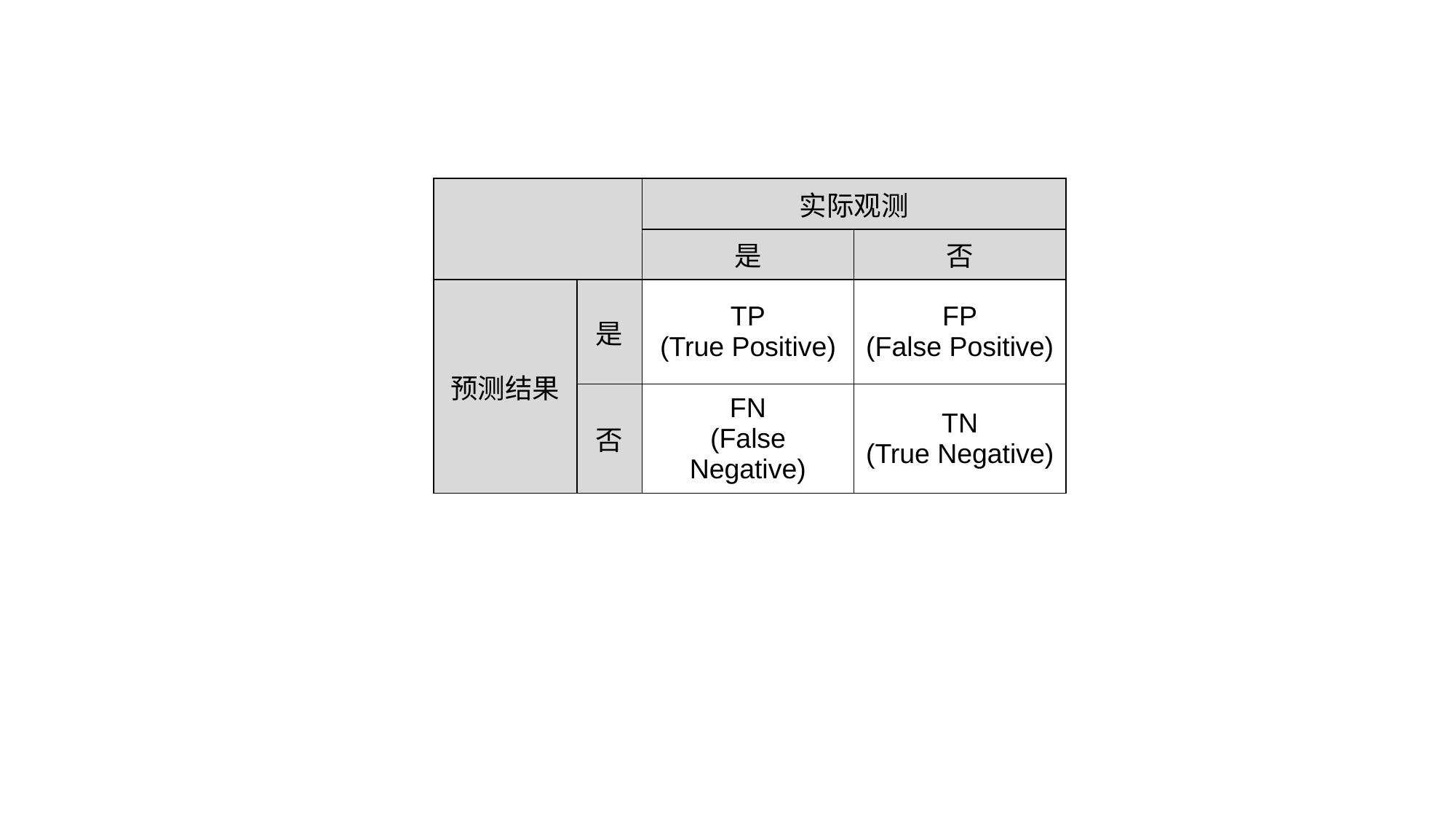

|  |  | 实际观测 |  |
| --- | --- | --- | --- |
|  |  | 是 | 否 |
| 预测结果 | 是 | TP (True Positive) | FP (False Positive) |
|  | 否 | FN (False Negative) | TN (True Negative) |